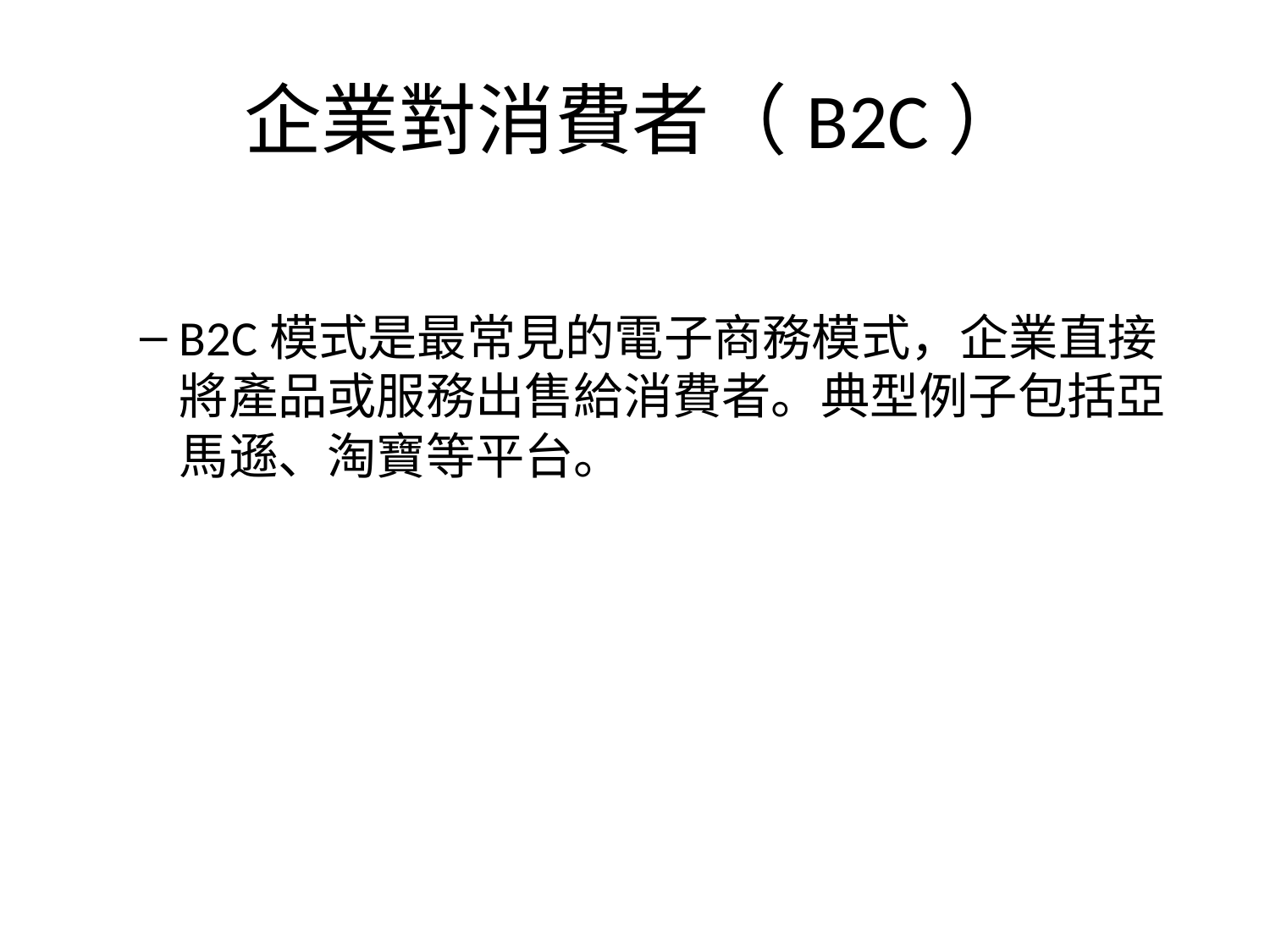

# 企業對消費者（B2C）

B2C模式是最常見的電子商務模式，企業直接將產品或服務出售給消費者。典型例子包括亞馬遜、淘寶等平台。